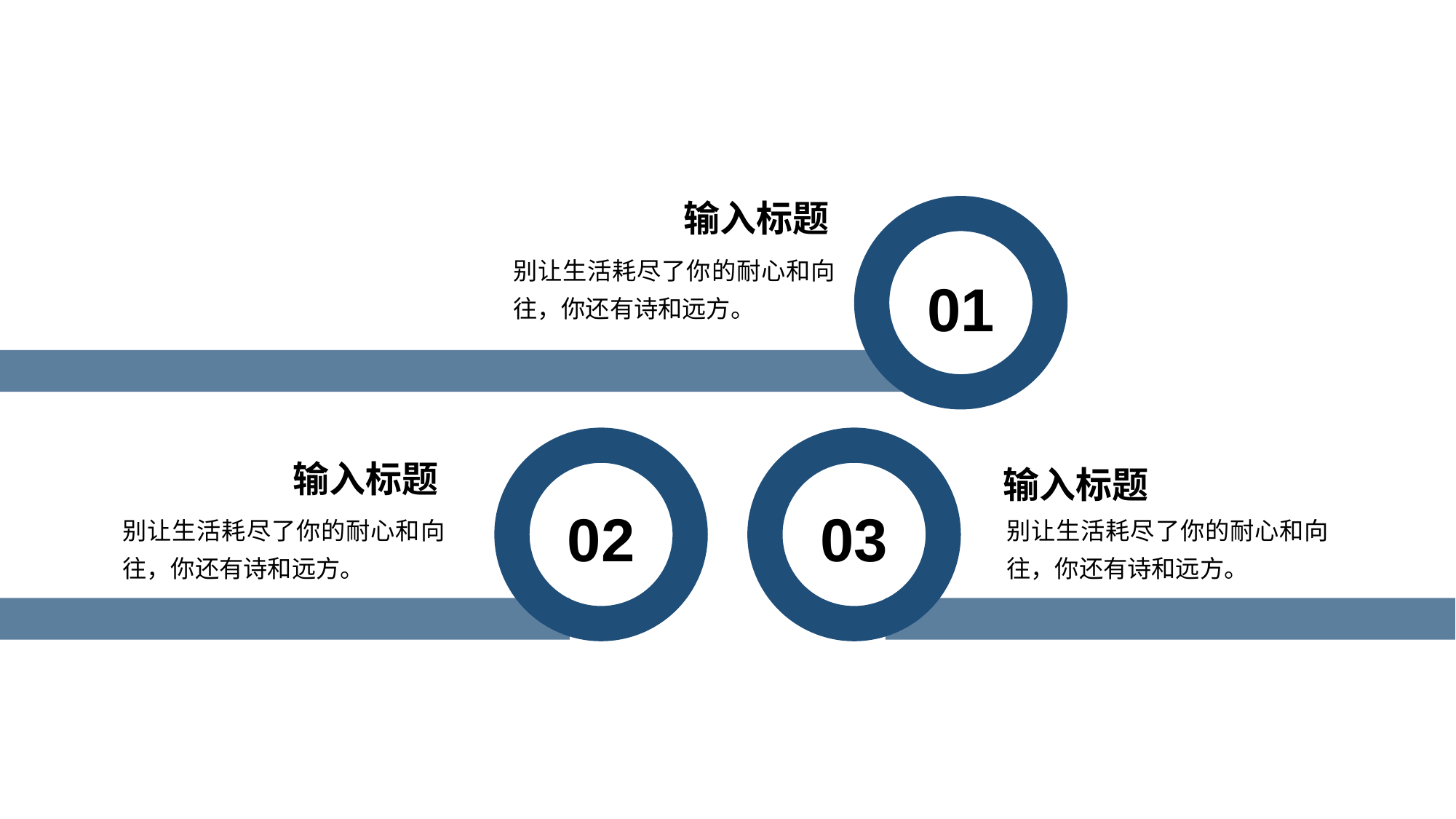

输入标题
别让生活耗尽了你的耐心和向往，你还有诗和远方。

01

02

03

输入标题
别让生活耗尽了你的耐心和向往，你还有诗和远方。
输入标题
别让生活耗尽了你的耐心和向往，你还有诗和远方。